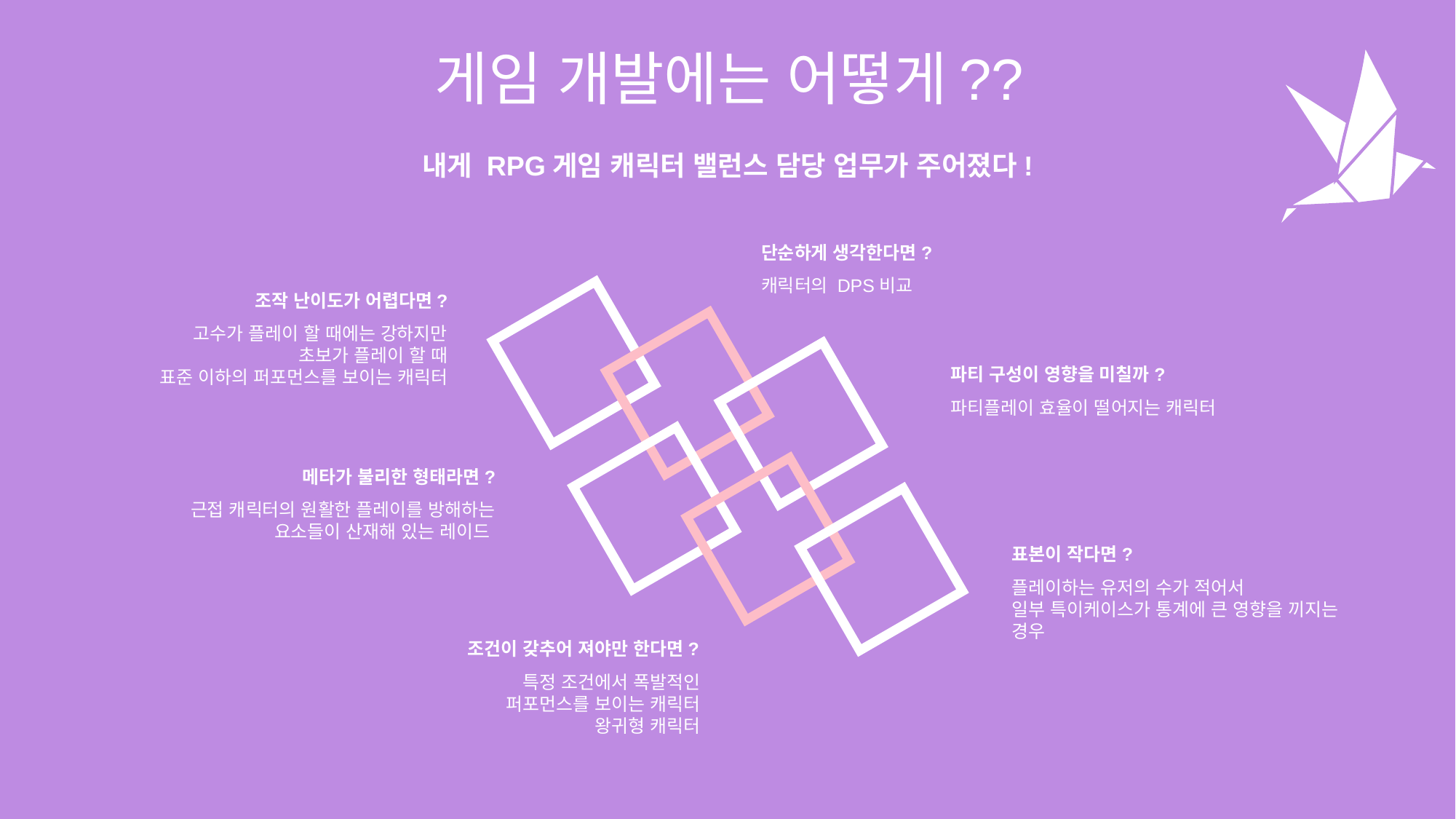

게임 개발에는 어떻게??

내게 RPG게임 캐릭터 밸런스 담당 업무가 주어졌다!
단순하게 생각한다면?
캐릭터의 DPS비교
조작 난이도가 어렵다면?
고수가 플레이 할 때에는 강하지만
초보가 플레이 할 때
표준 이하의 퍼포먼스를 보이는 캐릭터

파티 구성이 영향을 미칠까?
파티플레이 효율이 떨어지는 캐릭터

메타가 불리한 형태라면?
근접 캐릭터의 원활한 플레이를 방해하는 요소들이 산재해 있는 레이드

표본이 작다면?
플레이하는 유저의 수가 적어서
일부 특이케이스가 통계에 큰 영향을 끼지는 경우
조건이 갖추어 져야만 한다면?
특정 조건에서 폭발적인
퍼포먼스를 보이는 캐릭터
왕귀형 캐릭터